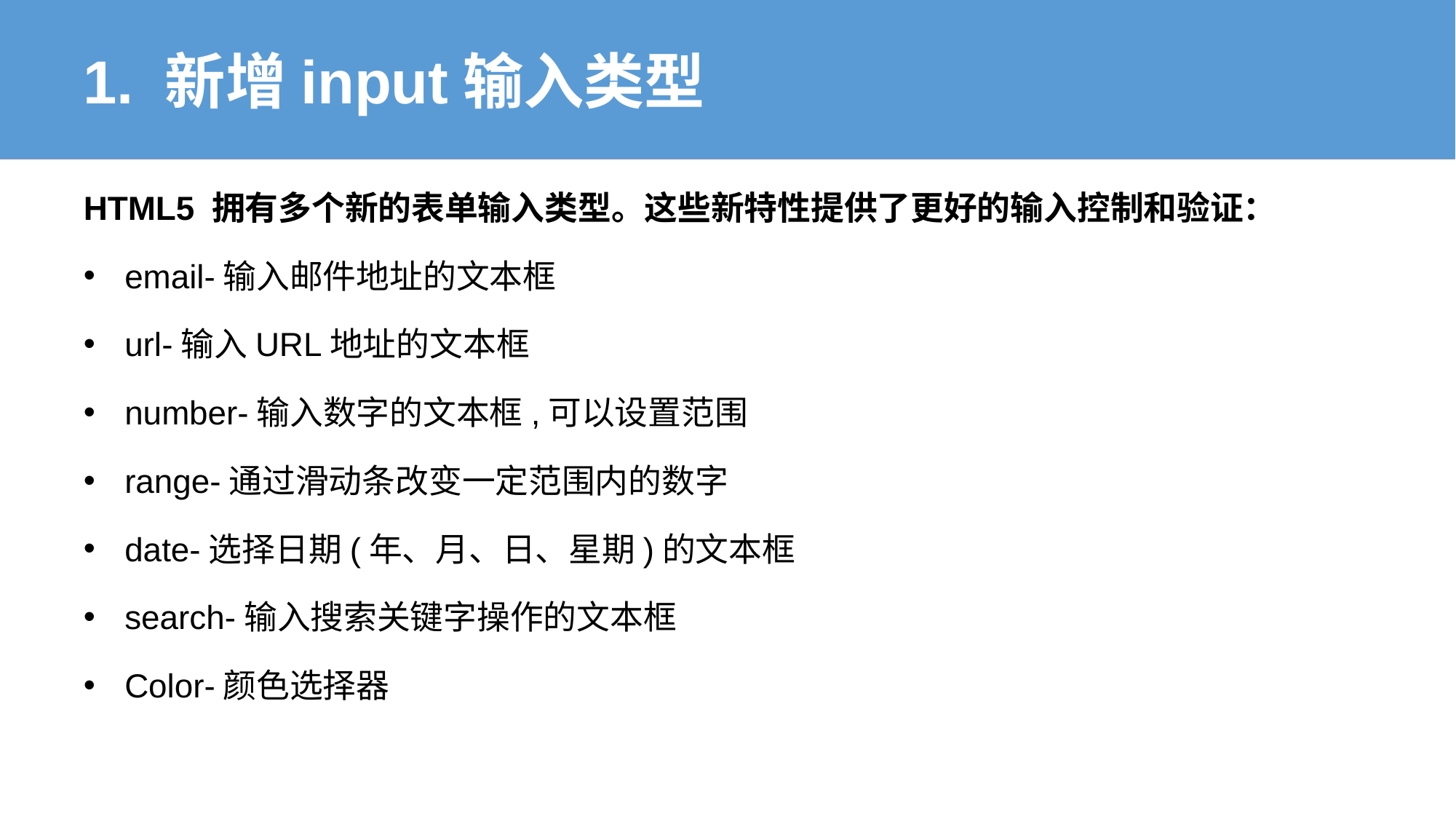

# 1. 新增input输入类型
HTML5 拥有多个新的表单输入类型。这些新特性提供了更好的输入控制和验证：
email-输入邮件地址的文本框
url-输入URL地址的文本框
number-输入数字的文本框,可以设置范围
range-通过滑动条改变一定范围内的数字
date-选择日期(年、月、日、星期)的文本框
search-输入搜索关键字操作的文本框
Color-颜色选择器